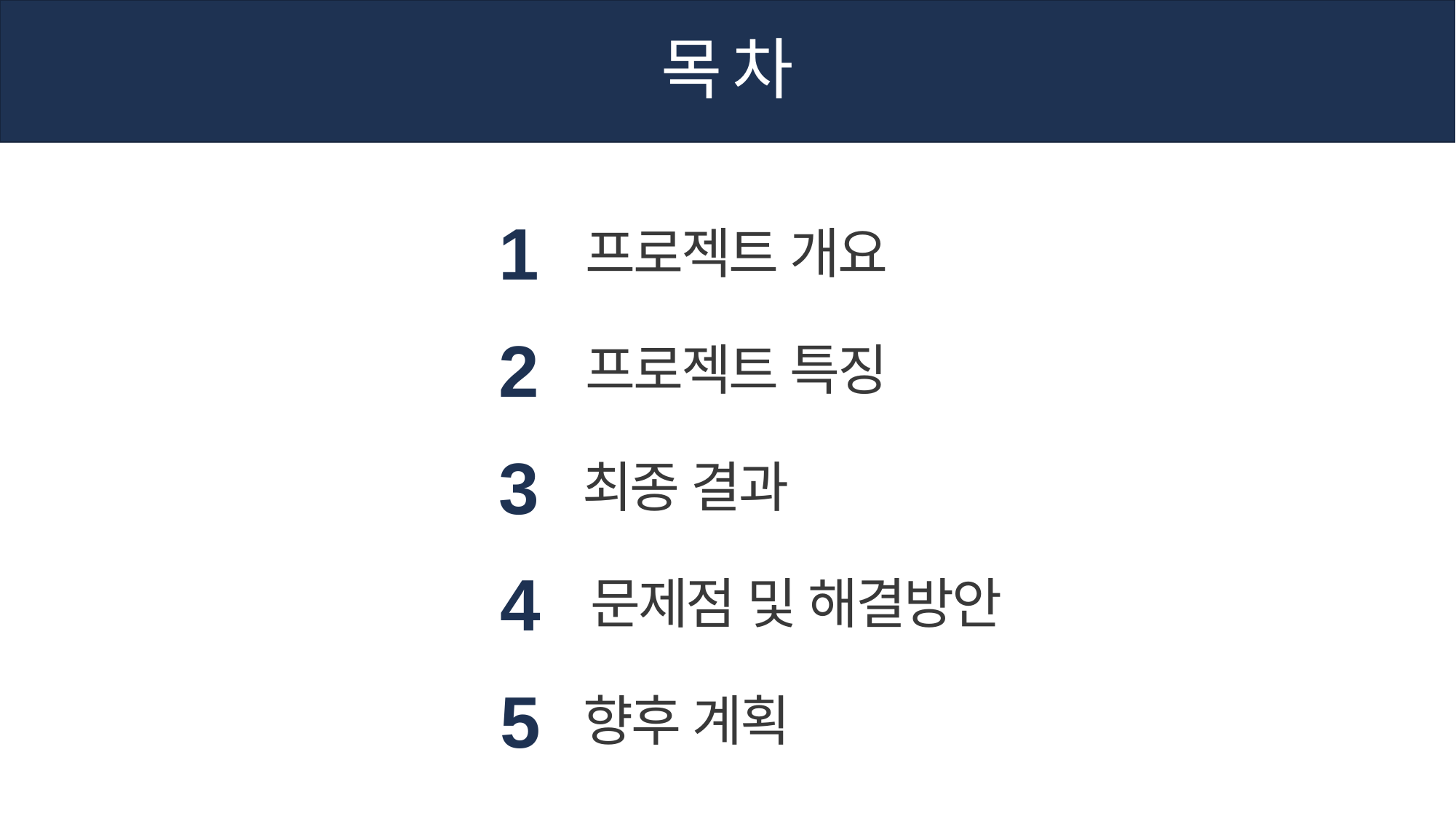

목 차
1
프로젝트 개요
2
프로젝트 특징
3
최종 결과
4
문제점 및 해결방안
5
향후 계획